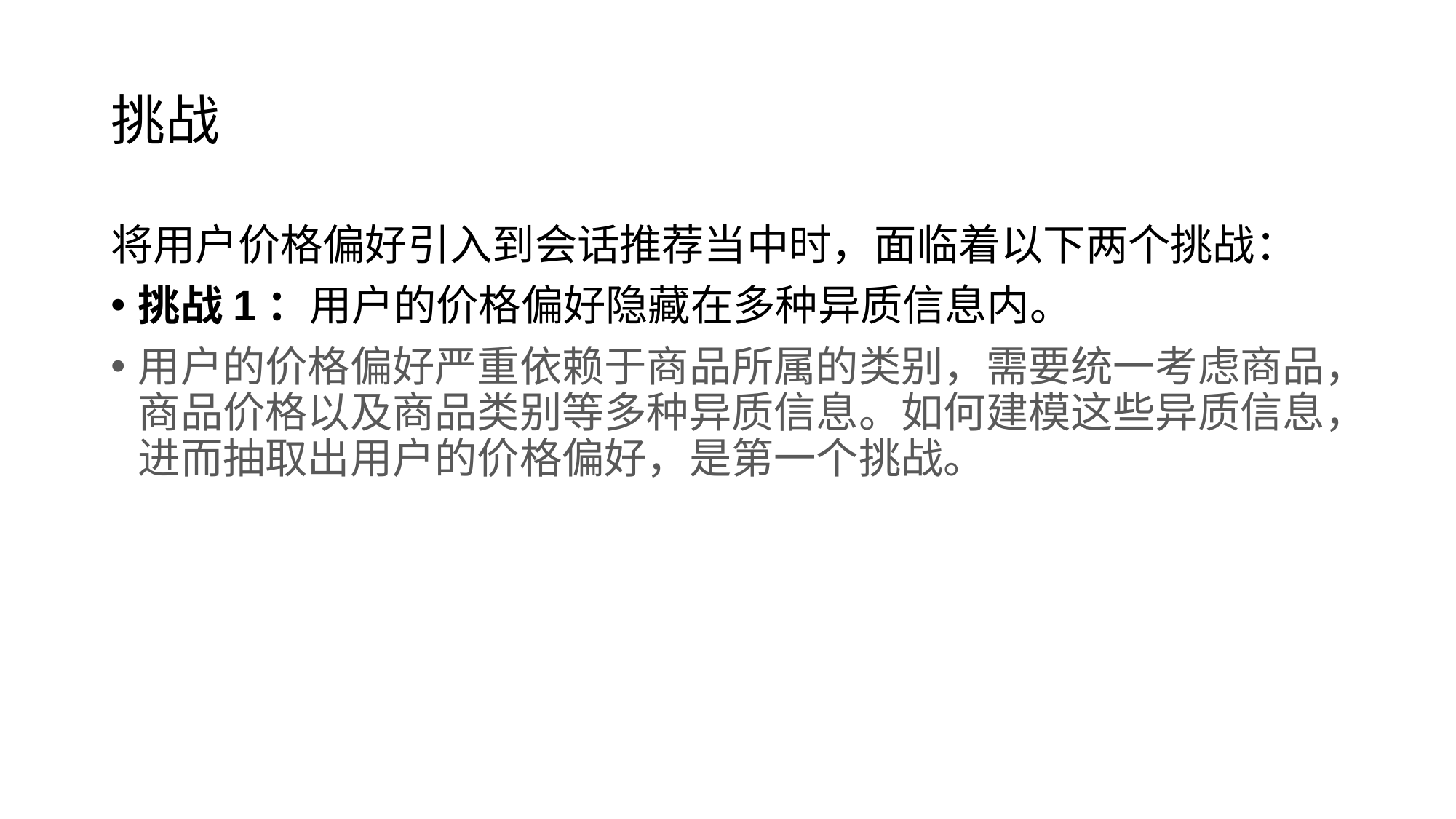

# 挑战
将用户价格偏好引入到会话推荐当中时，面临着以下两个挑战：
挑战1：用户的价格偏好隐藏在多种异质信息内。
用户的价格偏好严重依赖于商品所属的类别，需要统一考虑商品，商品价格以及商品类别等多种异质信息。如何建模这些异质信息，进而抽取出用户的价格偏好，是第一个挑战。